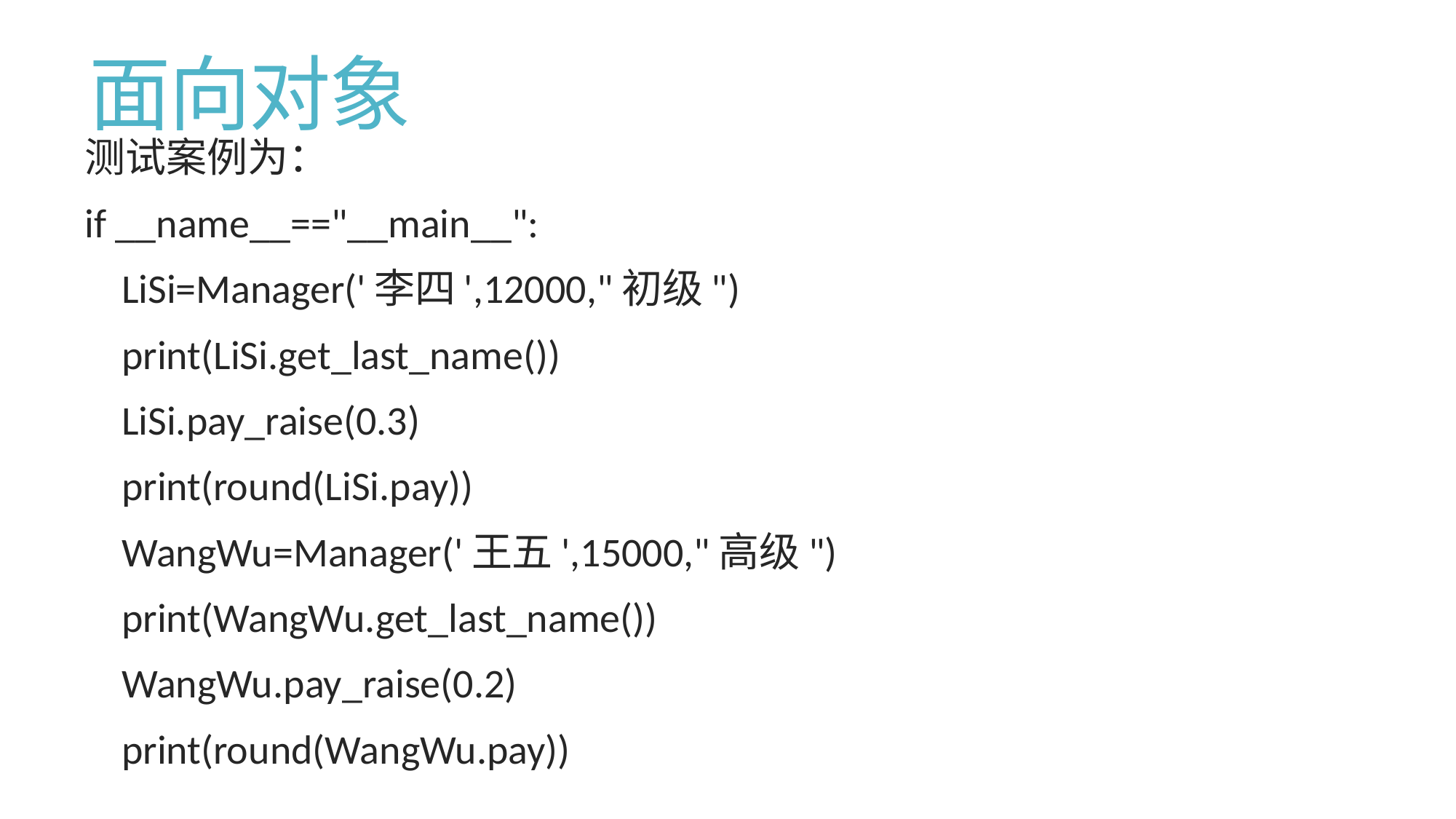

# 面向对象
测试案例为：
if __name__=="__main__":
    LiSi=Manager('李四',12000,"初级")
    print(LiSi.get_last_name())
    LiSi.pay_raise(0.3)
    print(round(LiSi.pay))
    WangWu=Manager('王五',15000,"高级")
    print(WangWu.get_last_name())
    WangWu.pay_raise(0.2)
    print(round(WangWu.pay))